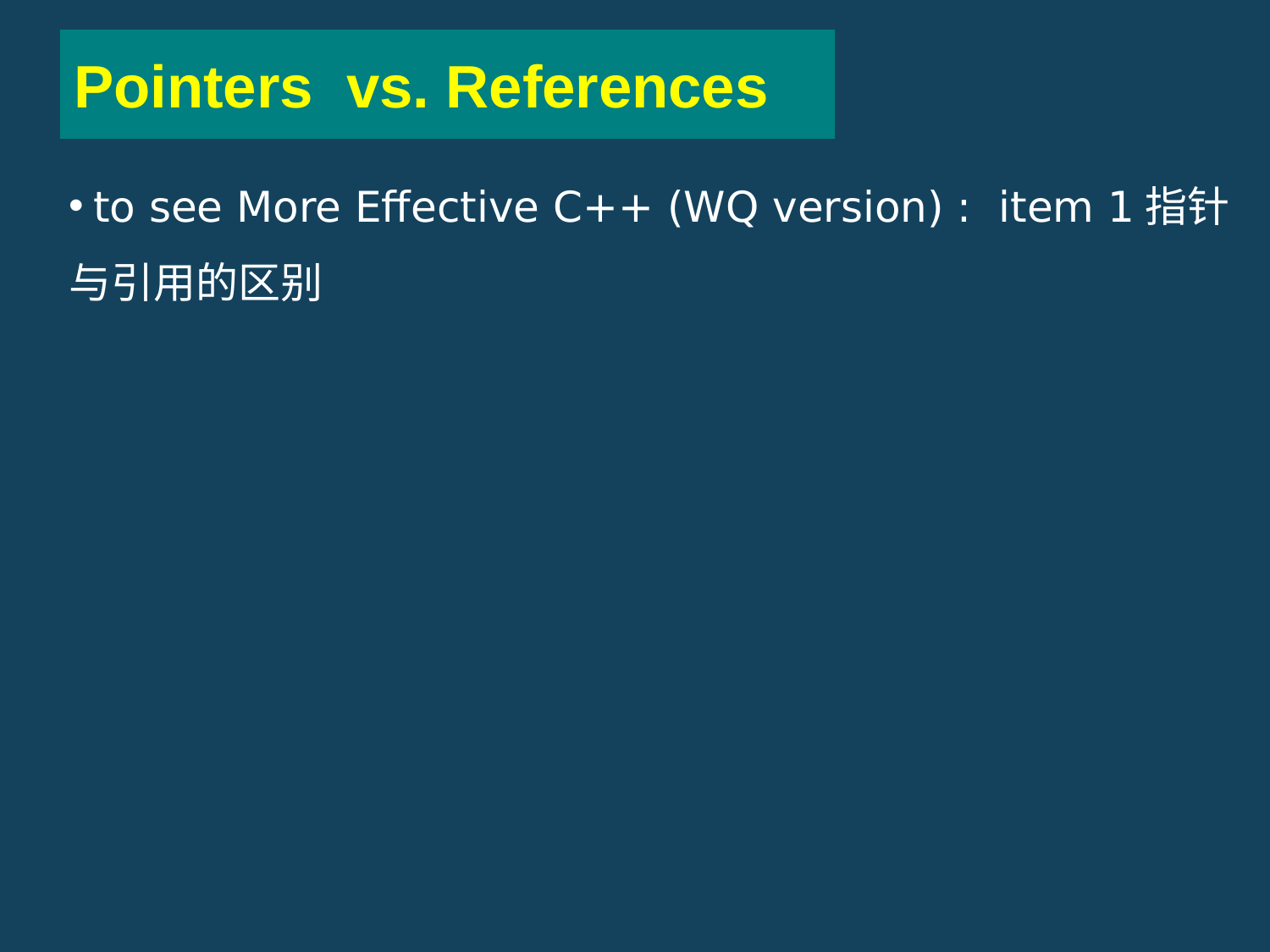

# Pointers  vs. References
 to see More Effective C++ (WQ version) :  item 1指针与引用的区别